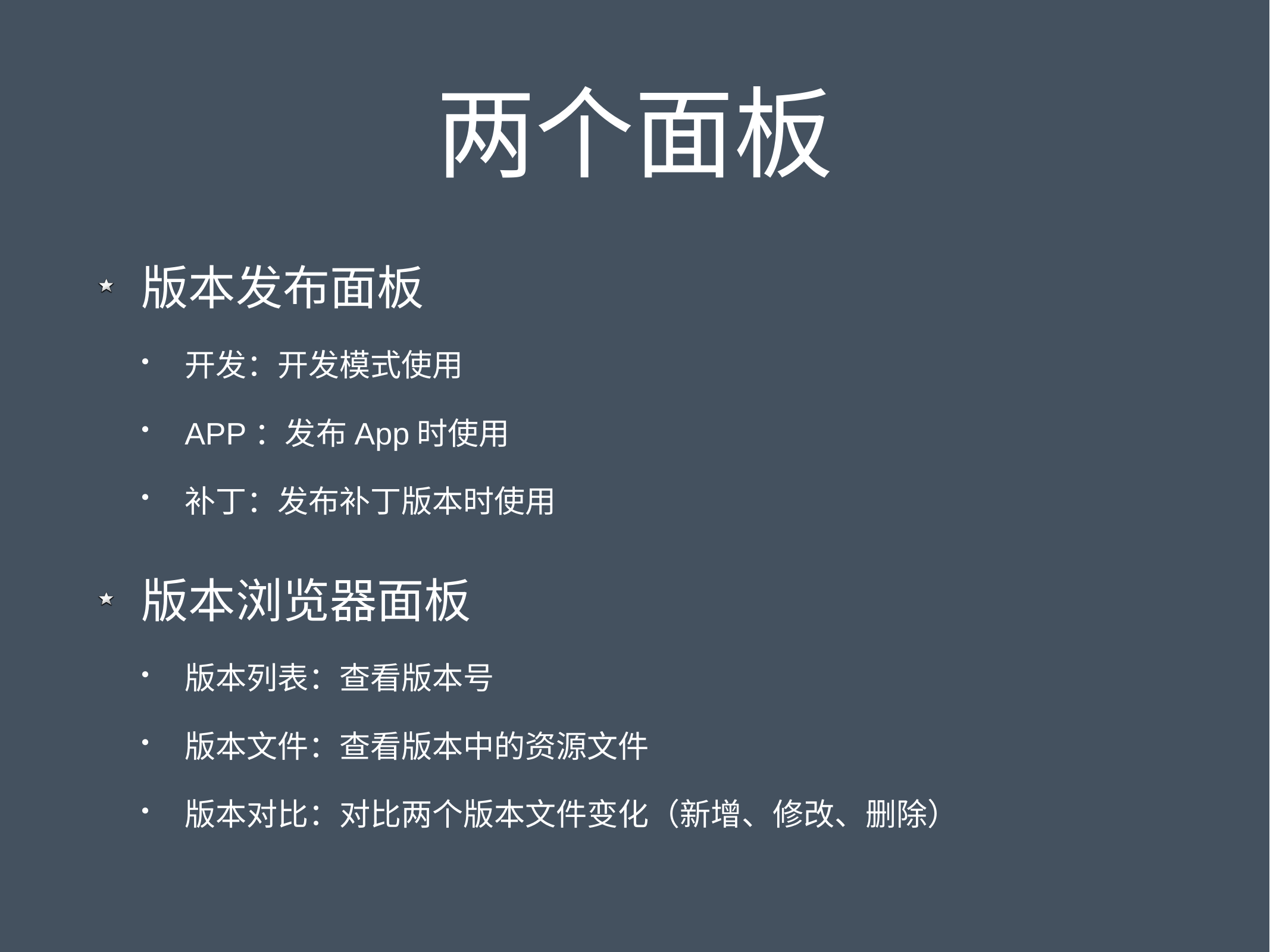

# 两个面板
版本发布面板
开发：开发模式使用
APP：发布App时使用
补丁：发布补丁版本时使用
版本浏览器面板
版本列表：查看版本号
版本文件：查看版本中的资源文件
版本对比：对比两个版本文件变化（新增、修改、删除）